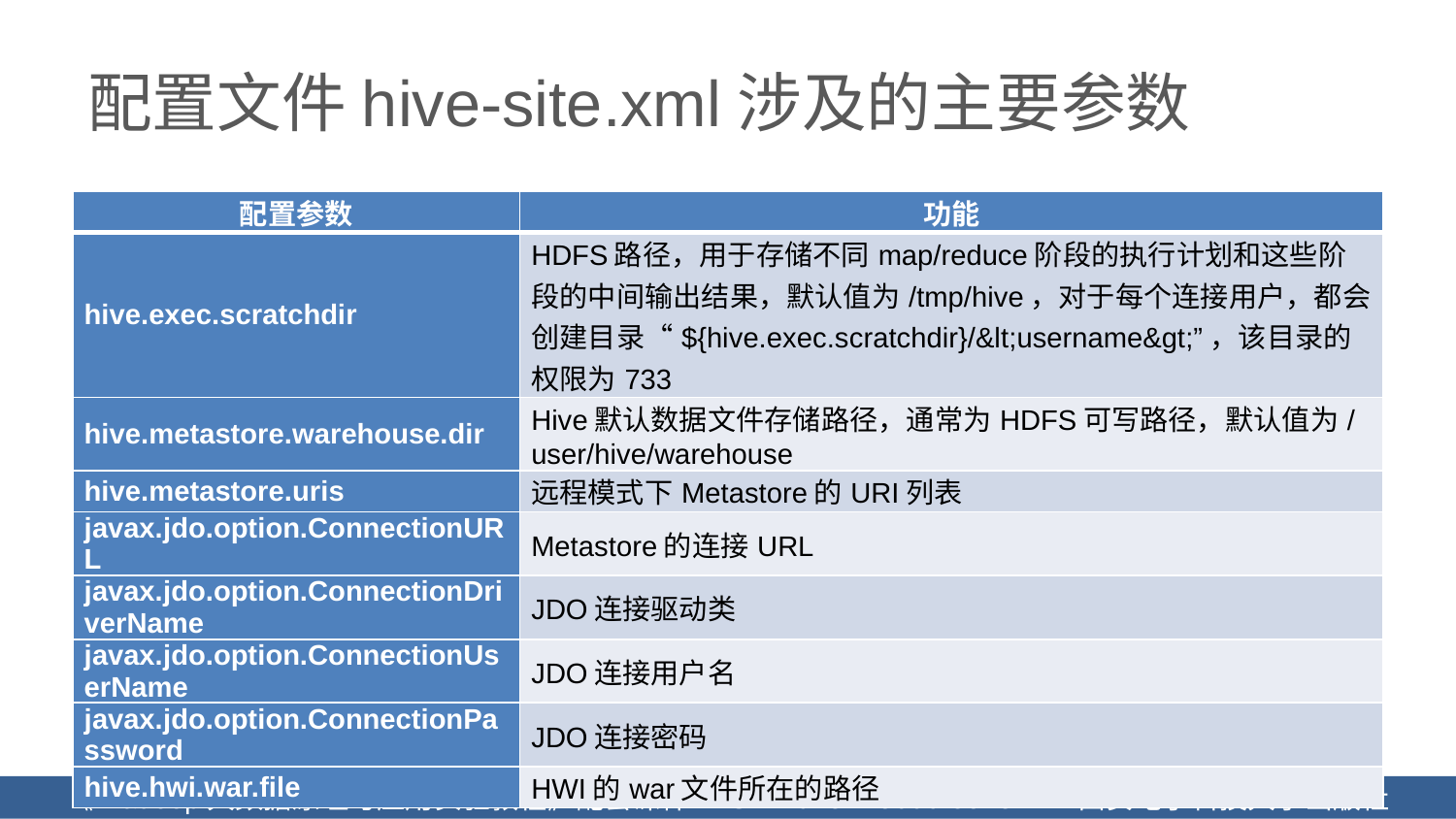

# 配置文件hive-site.xml涉及的主要参数
| 配置参数 | 功能 |
| --- | --- |
| hive.exec.scratchdir | HDFS路径，用于存储不同map/reduce阶段的执行计划和这些阶段的中间输出结果，默认值为/tmp/hive，对于每个连接用户，都会创建目录“${hive.exec.scratchdir}/&lt;username&gt;”，该目录的权限为733 |
| hive.metastore.warehouse.dir | Hive默认数据文件存储路径，通常为HDFS可写路径，默认值为/user/hive/warehouse |
| hive.metastore.uris | 远程模式下Metastore的URI列表 |
| javax.jdo.option.ConnectionURL | Metastore的连接URL |
| javax.jdo.option.ConnectionDriverName | JDO连接驱动类 |
| javax.jdo.option.ConnectionUserName | JDO连接用户名 |
| javax.jdo.option.ConnectionPassword | JDO连接密码 |
| hive.hwi.war.file | HWI的war文件所在的路径 |